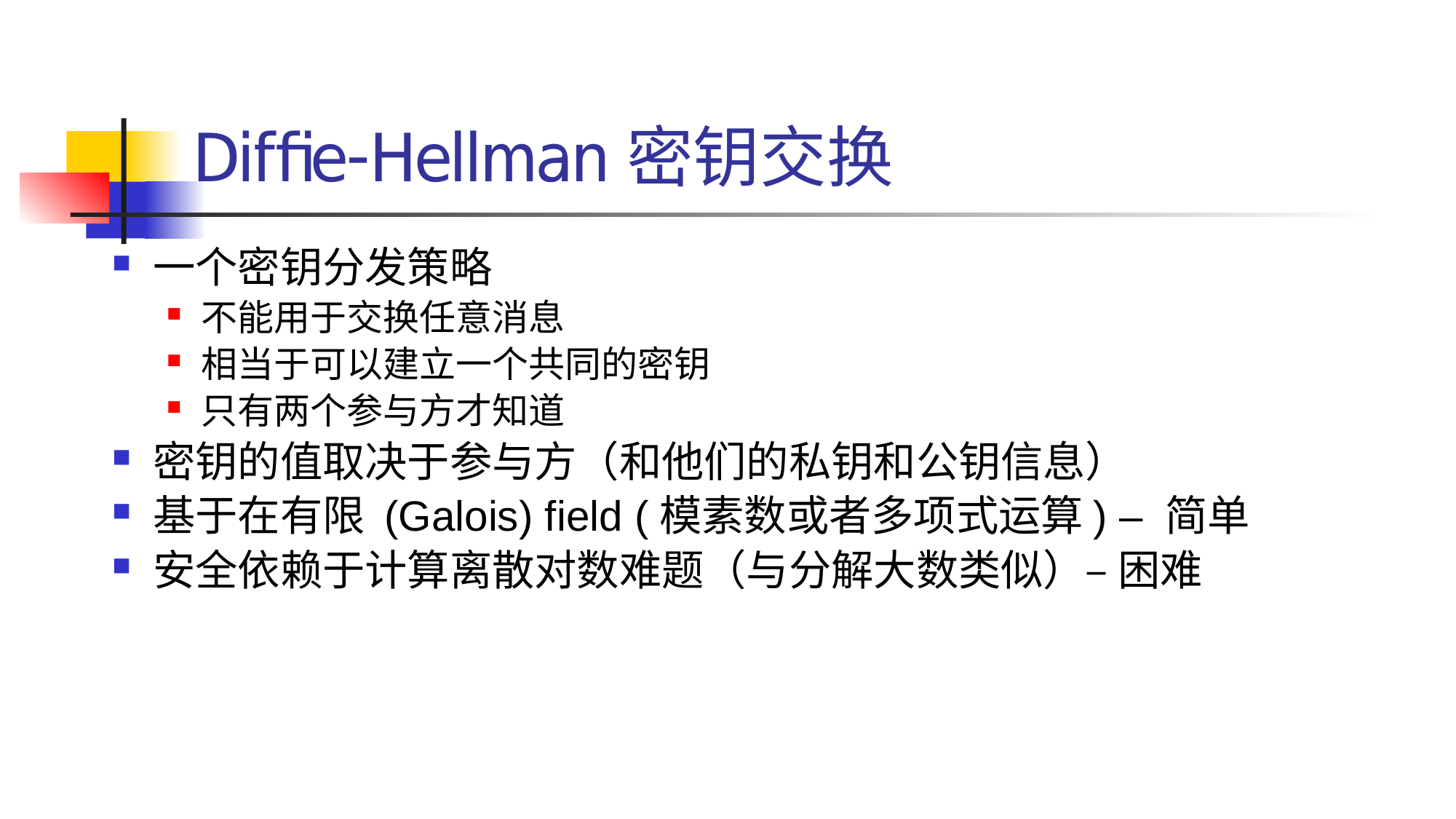

# Diffie-Hellman密钥交换
一个密钥分发策略
不能用于交换任意消息
相当于可以建立一个共同的密钥
只有两个参与方才知道
密钥的值取决于参与方（和他们的私钥和公钥信息）
基于在有限 (Galois) field (模素数或者多项式运算) – 简单
安全依赖于计算离散对数难题（与分解大数类似）– 困难